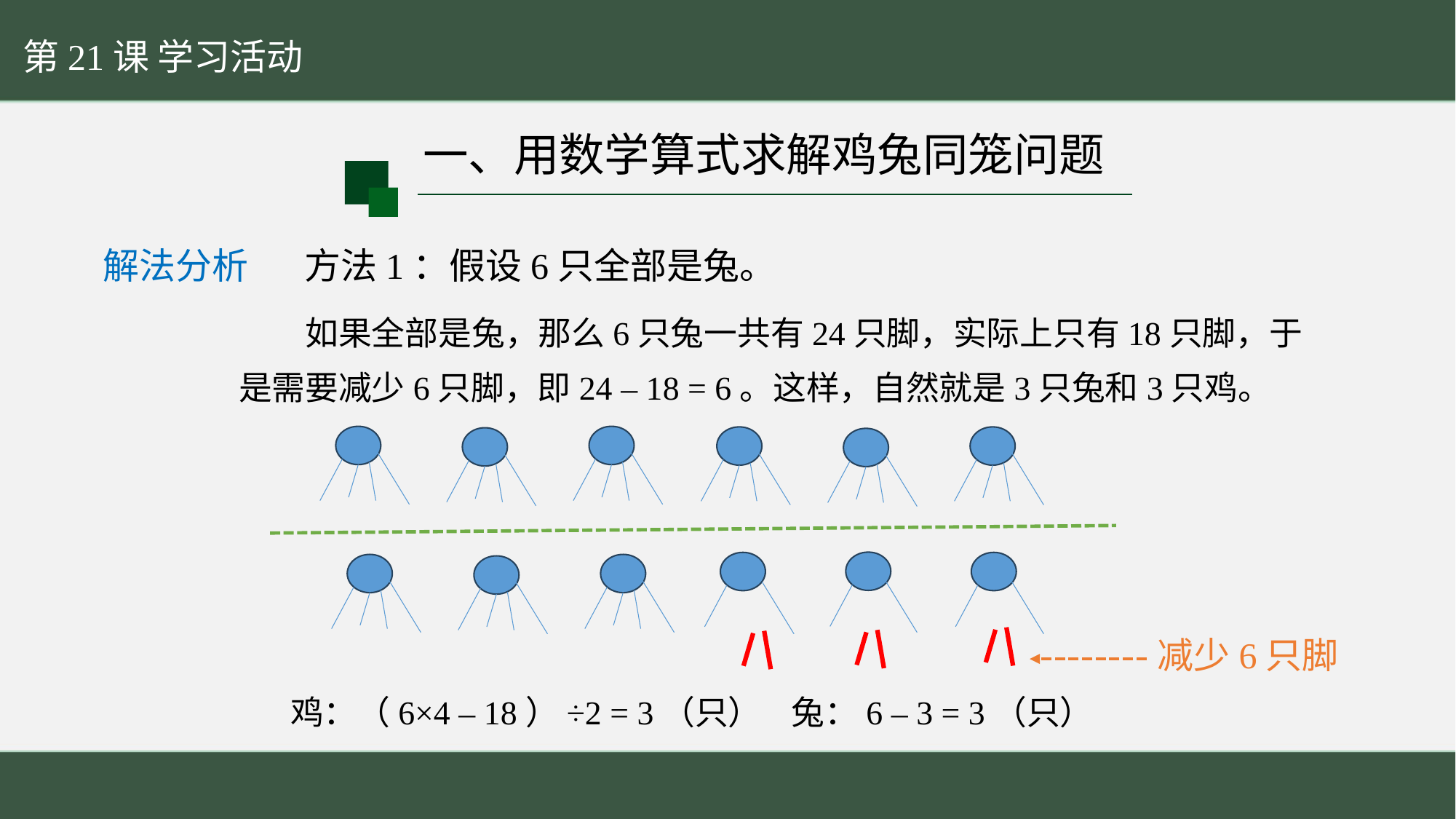

第21课 学习活动
一、用数学算式求解鸡兔同笼问题

方法1：假设6只全部是兔。
解法分析
　　如果全部是兔，那么6只兔一共有24只脚，实际上只有18只脚，于是需要减少6只脚，即24 – 18 = 6。这样，自然就是3只兔和3只鸡。

减少6只脚
鸡：（6×4 – 18）÷2 = 3（只）    兔：6 – 3 = 3（只）